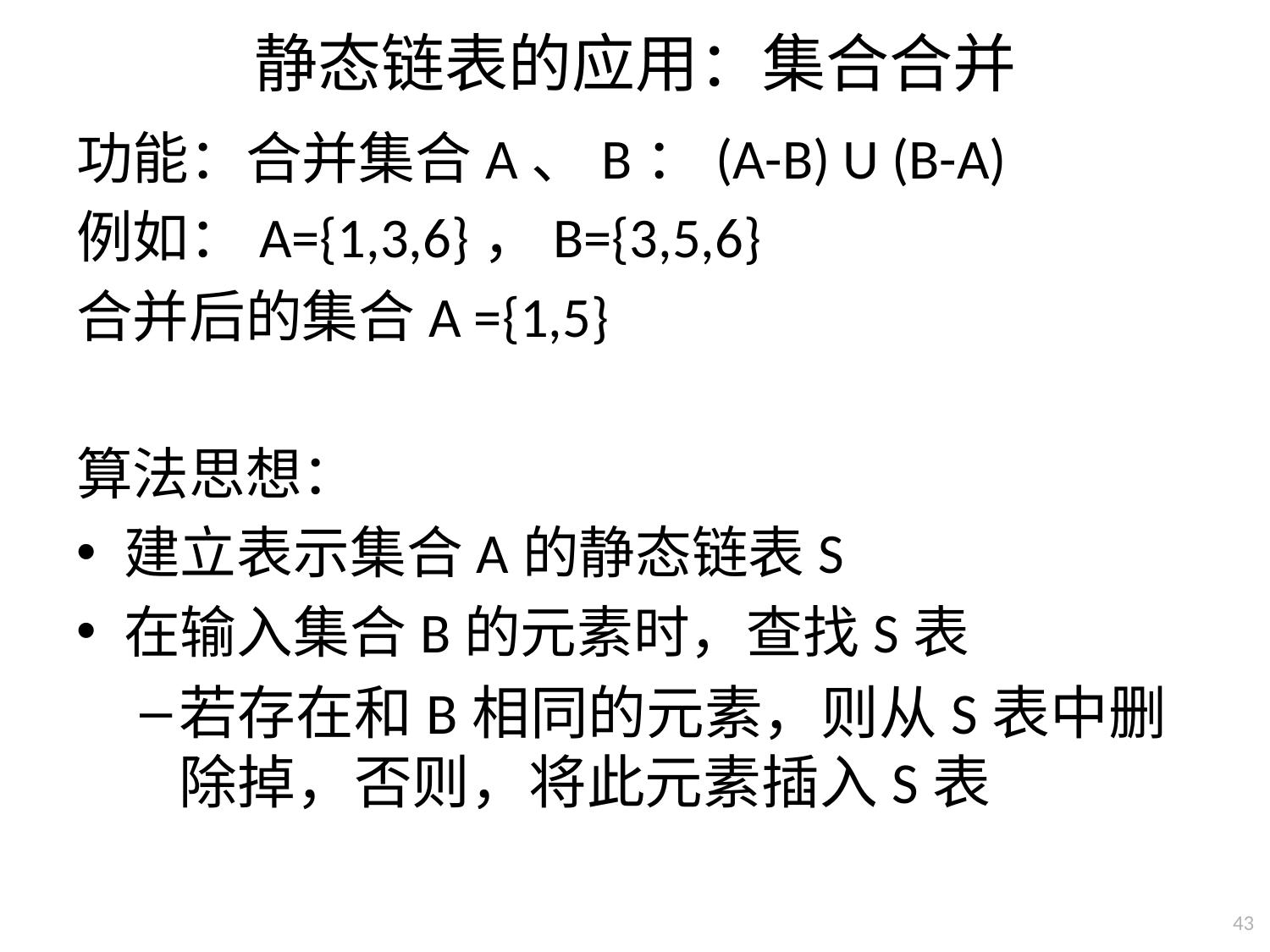

# 静态链表的应用：集合合并
功能：合并集合A、B：(A-B) U (B-A)
例如：A={1,3,6}，B={3,5,6}
合并后的集合A ={1,5}

算法思想：
建立表示集合A的静态链表S
在输入集合B的元素时，查找S表
若存在和B相同的元素，则从S表中删除掉，否则，将此元素插入S表

43